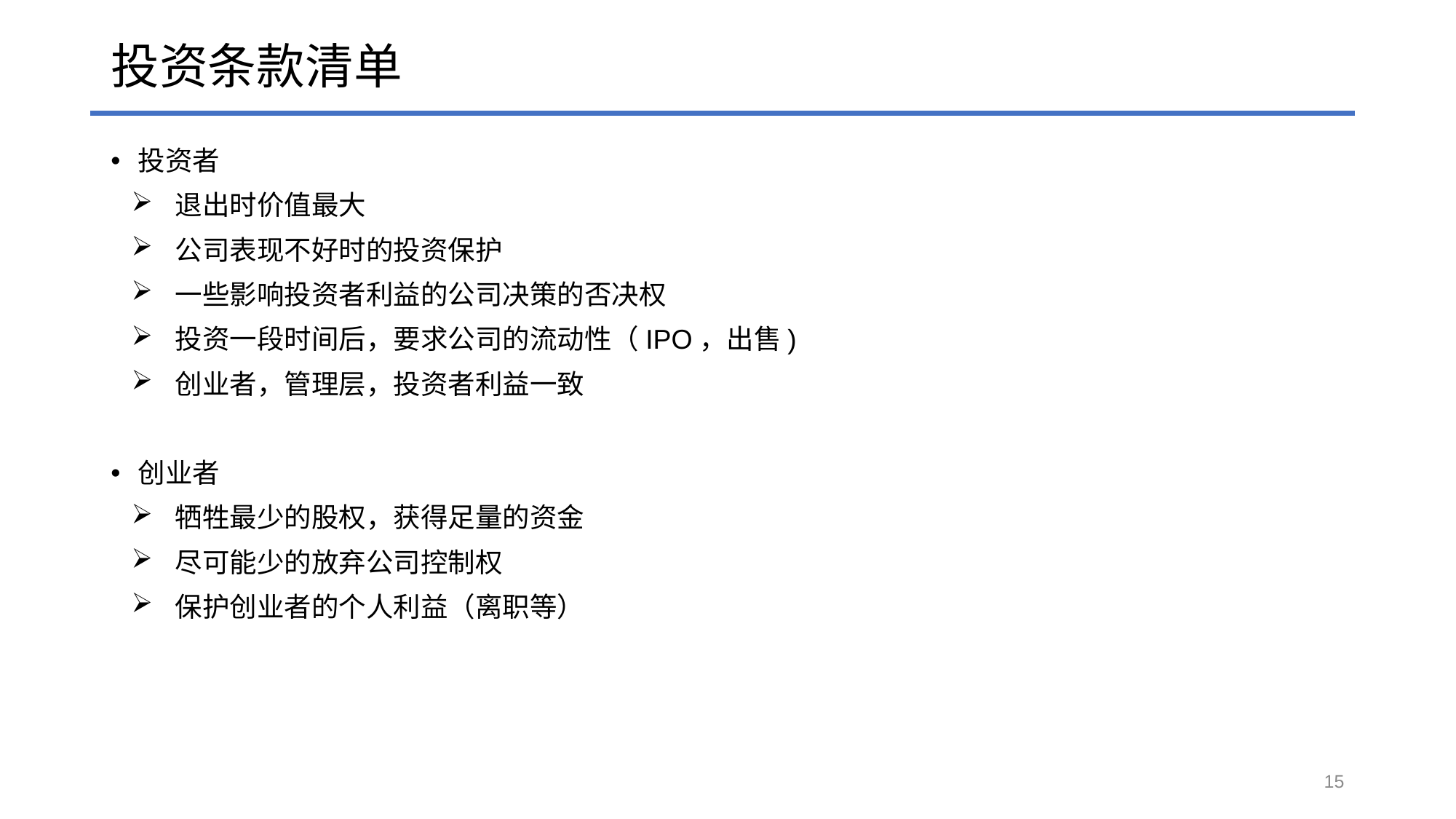

# 投资条款清单
投资者
退出时价值最大
公司表现不好时的投资保护
一些影响投资者利益的公司决策的否决权
投资一段时间后，要求公司的流动性（IPO，出售)
创业者，管理层，投资者利益一致

创业者
牺牲最少的股权，获得足量的资金
尽可能少的放弃公司控制权
保护创业者的个人利益（离职等）

15